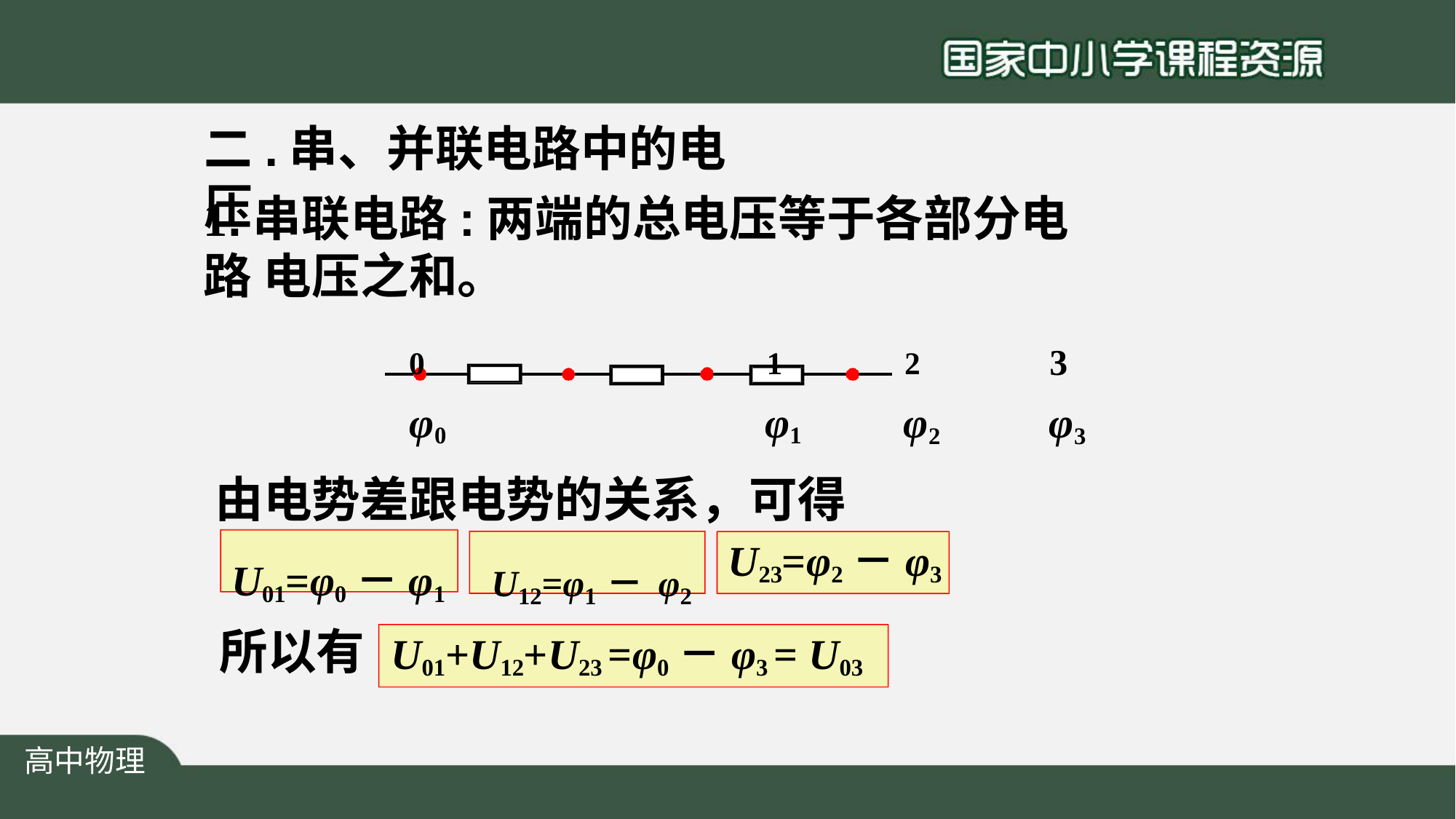

# 二.串、并联电路中的电压
1.串联电路:两端的总电压等于各部分电路 电压之和。
0	1	2	3
φ0	φ1	φ2	φ3
由电势差跟电势的关系，可得

U01=φ0－φ1	U12=φ1－φ2

U23=φ2－φ3
所以有	U01+U12+U23 =φ0－φ3 = U03

高中物理